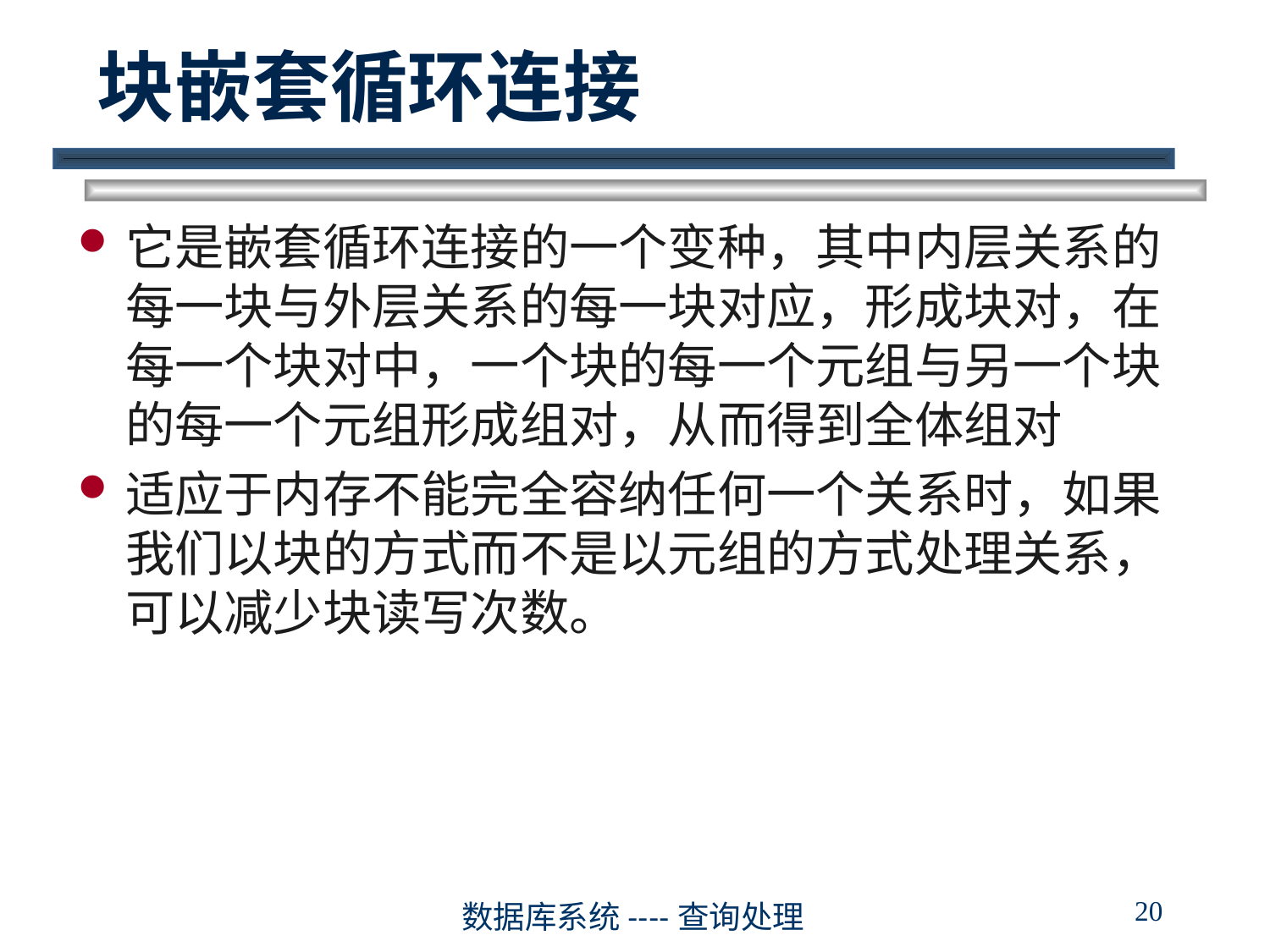

# 块嵌套循环连接
它是嵌套循环连接的一个变种，其中内层关系的每一块与外层关系的每一块对应，形成块对，在每一个块对中，一个块的每一个元组与另一个块的每一个元组形成组对，从而得到全体组对
适应于内存不能完全容纳任何一个关系时，如果我们以块的方式而不是以元组的方式处理关系，可以减少块读写次数。

20
数据库系统----查询处理